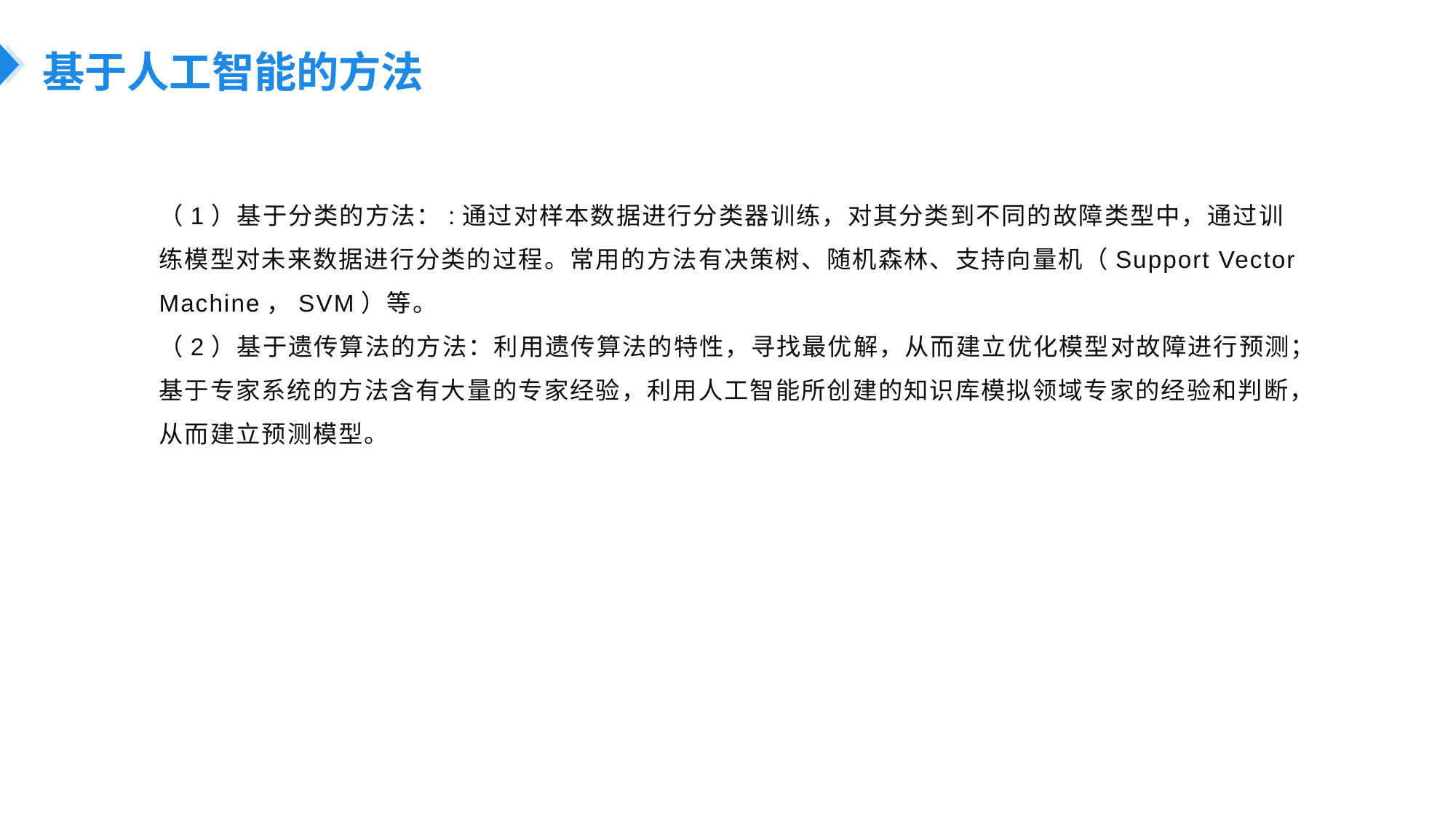

# 基于人工智能的方法
（1）基于分类的方法：:通过对样本数据进行分类器训练，对其分类到不同的故障类型中，通过训练模型对未来数据进行分类的过程。常用的方法有决策树、随机森林、支持向量机（Support Vector Machine，SVM）等。
（2）基于遗传算法的方法：利用遗传算法的特性，寻找最优解，从而建立优化模型对故障进行预测；基于专家系统的方法含有大量的专家经验，利用人工智能所创建的知识库模拟领域专家的经验和判断，从而建立预测模型。